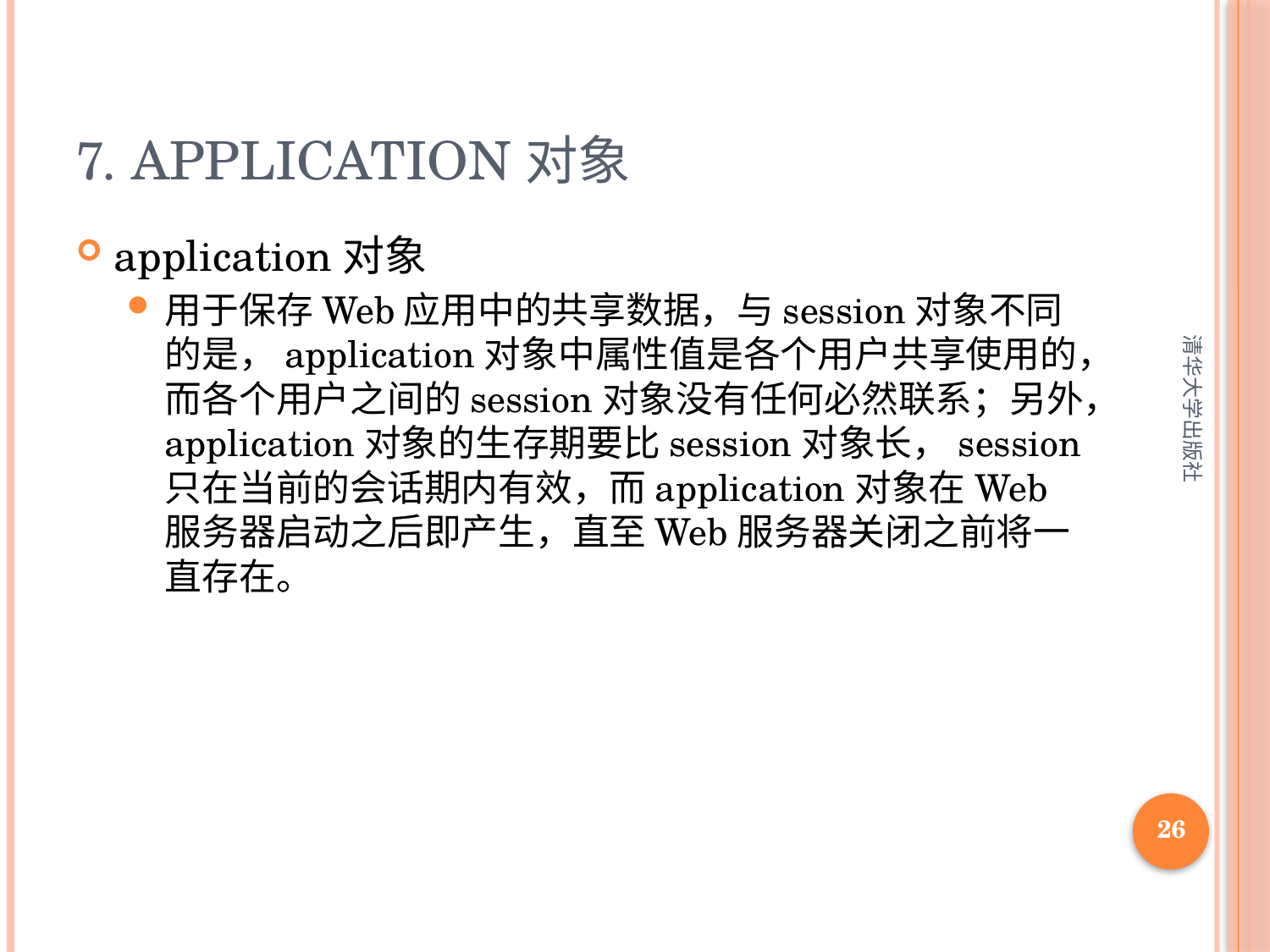

# 7. application对象
application对象
用于保存Web应用中的共享数据，与session对象不同的是，application对象中属性值是各个用户共享使用的，而各个用户之间的session对象没有任何必然联系；另外，application对象的生存期要比session对象长，session只在当前的会话期内有效，而application对象在Web服务器启动之后即产生，直至Web服务器关闭之前将一直存在。
清华大学出版社
26